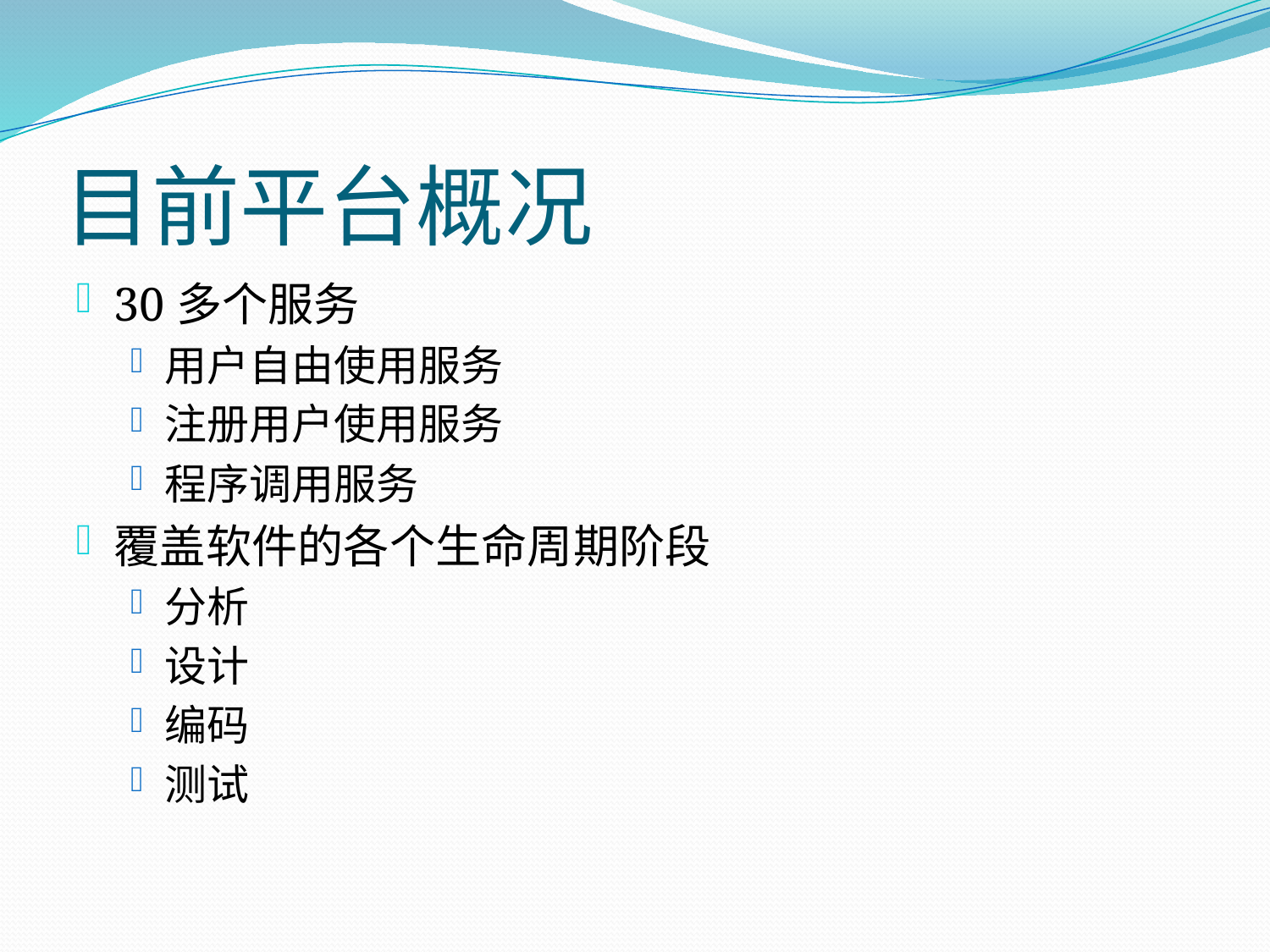

# 目前平台概况
30多个服务
用户自由使用服务
注册用户使用服务
程序调用服务
覆盖软件的各个生命周期阶段
分析
设计
编码
测试